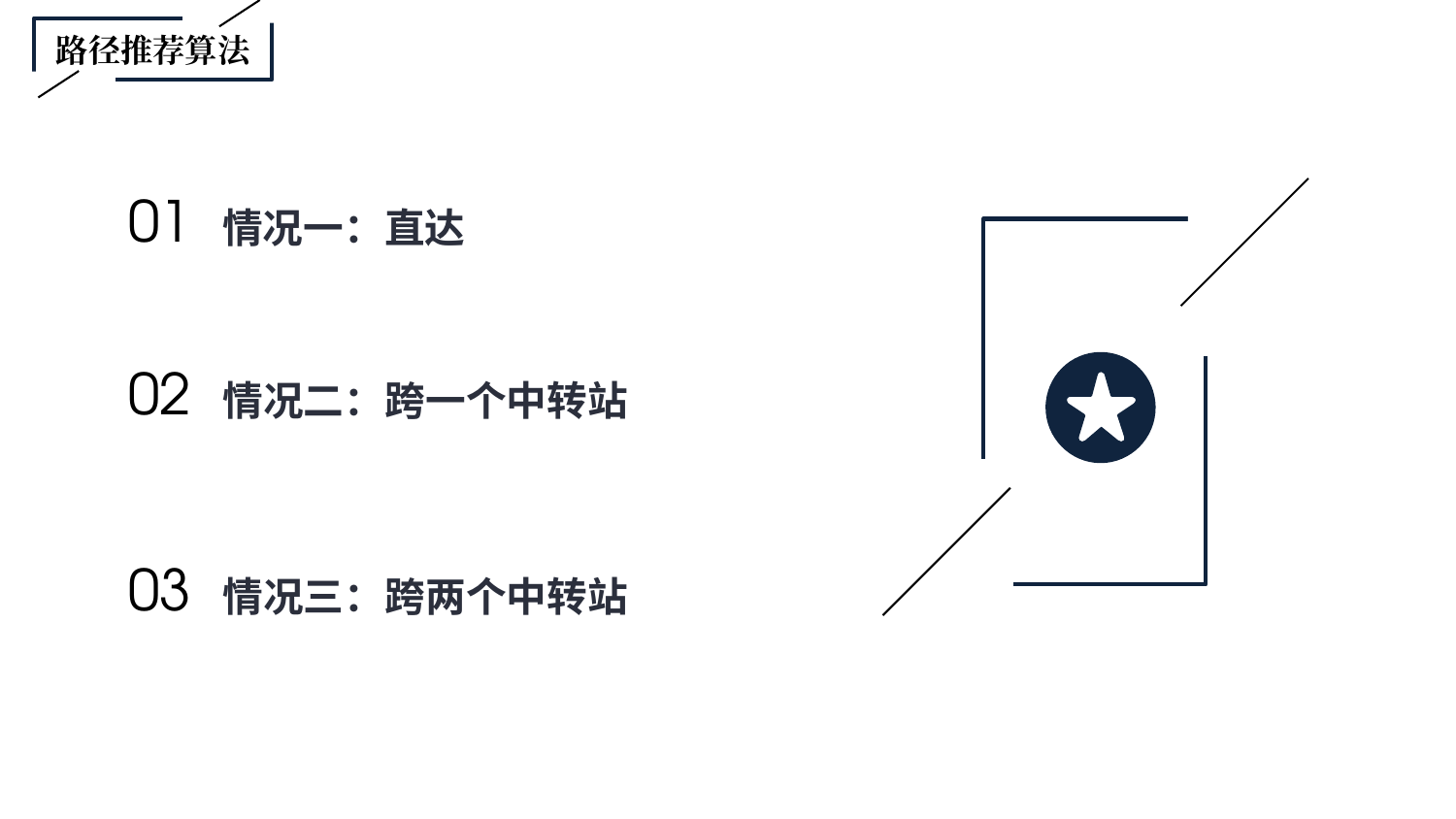

路径推荐算法

情况一：直达
01
情况二：跨一个中转站
02
情况三：跨两个中转站
03